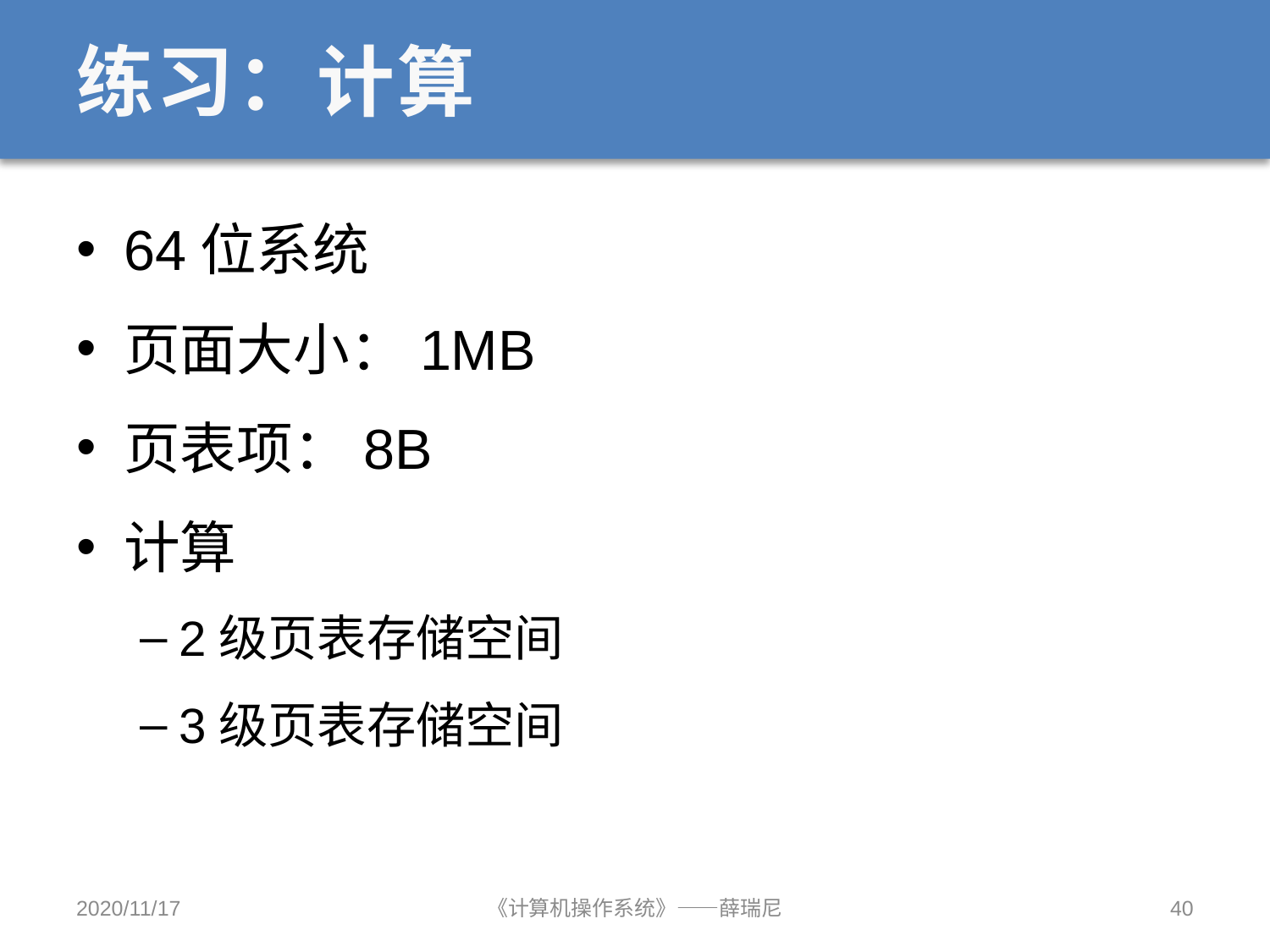

# 练习：计算
64位系统
页面大小：1MB
页表项：8B
计算
2级页表存储空间
3级页表存储空间

2020/11/17
《计算机操作系统》——薛瑞尼
40